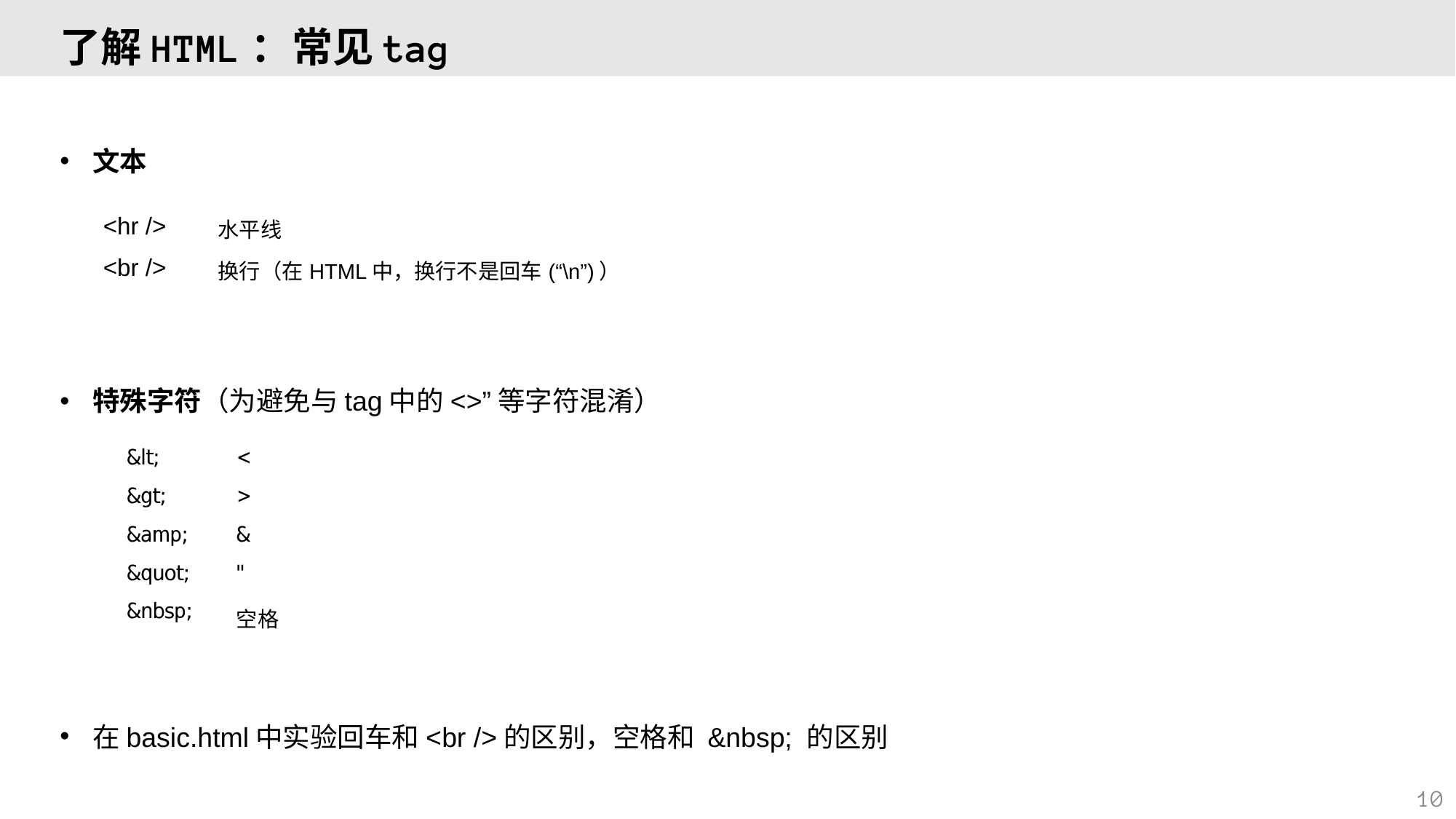

# 了解HTML：常见tag

文本

特殊字符（为避免与tag中的<>”等字符混淆）

在basic.html中实验回车和<br />的区别，空格和 &nbsp; 的区别

| <hr /> | 水平线 |
| --- | --- |
| <br /> | 换行（在HTML中，换行不是回车(“\n”)） |
| &lt; | < |
| --- | --- |
| &gt; | > |
| &amp; | & |
| &quot; | " |
| &nbsp; | 空格 |
10